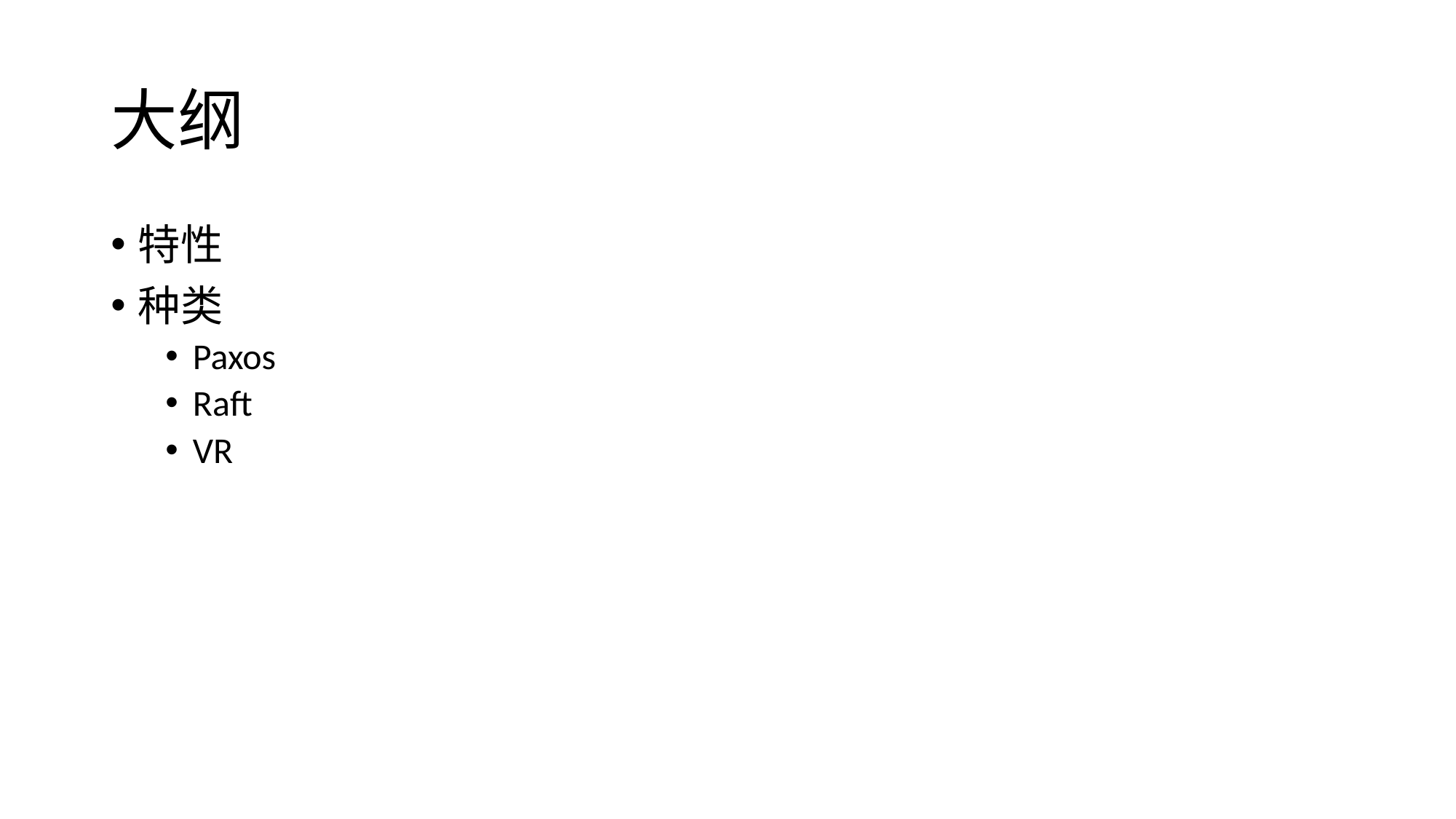

# 大纲
特性
种类
Paxos
Raft
VR